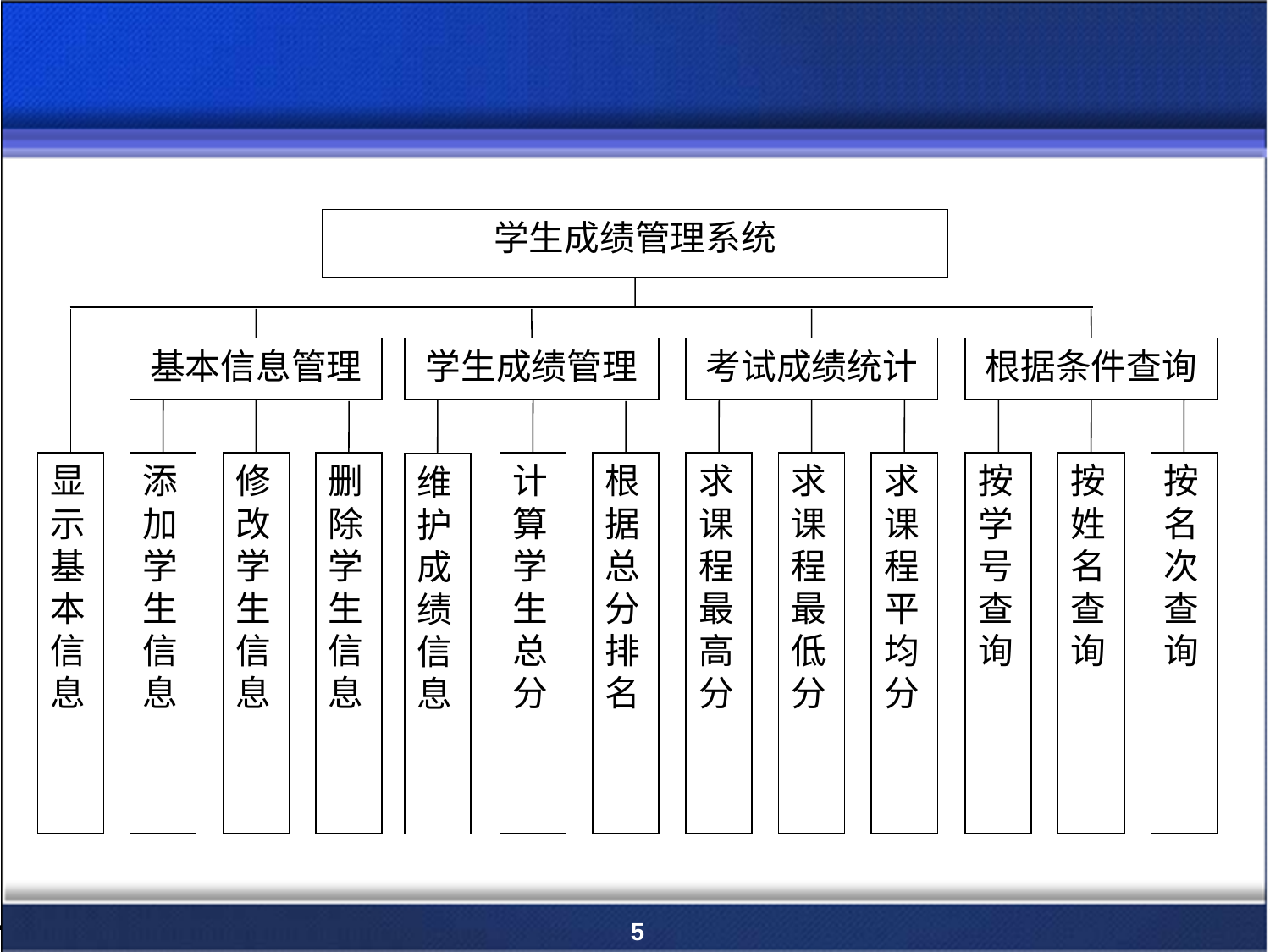

#
学生成绩管理系统
显示基本信息

基本信息管理
添加学生信息
修改学生信息
删除学生信息
学生成绩管理
维护成绩信息
计算学生总分
根据总分排名
考试成绩统计
求课程最高分
求课程最低分
求课程平均分
根据条件查询
按学号查询
按姓名查询
按名次查询
5